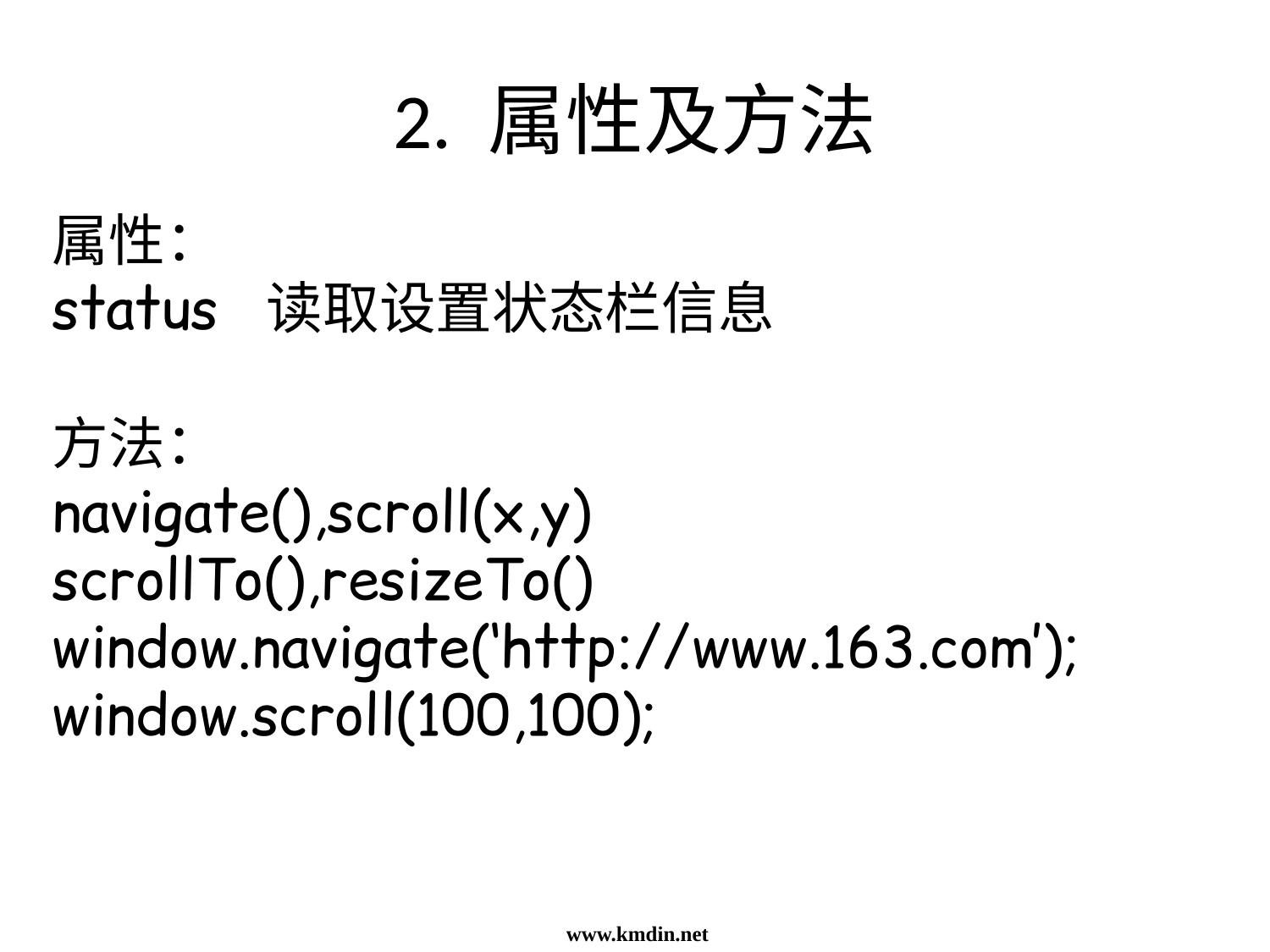

# 2. 属性及方法
属性：
status  读取设置状态栏信息

方法：
navigate(),scroll(x,y)
scrollTo(),resizeTo()
window.navigate(‘http://www.163.com’);
window.scroll(100,100);